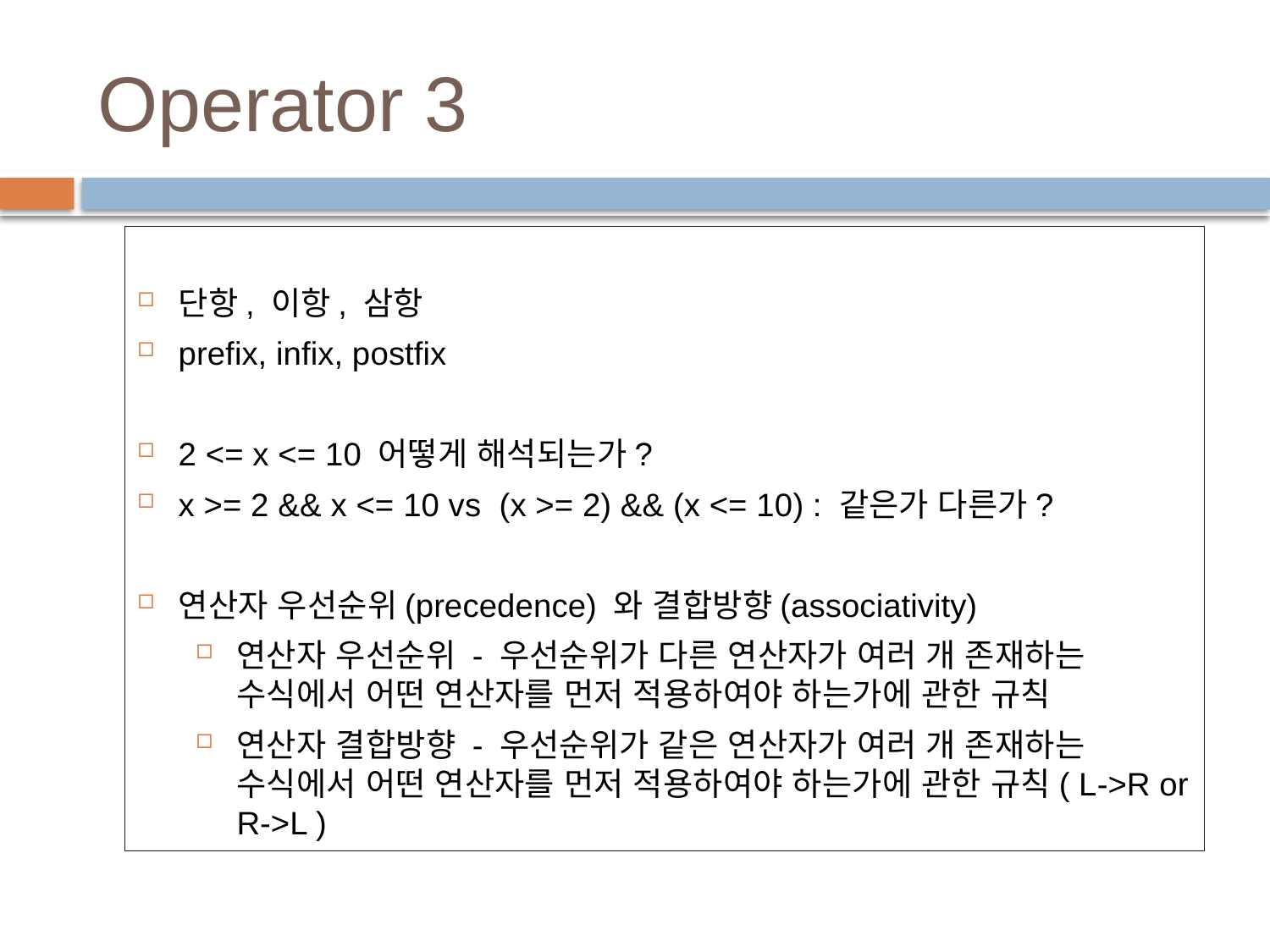

# Operator 3

단항, 이항, 삼항
prefix, infix, postfix

2 <= x <= 10 어떻게 해석되는가?
x >= 2 && x <= 10 vs  (x >= 2) && (x <= 10) : 같은가 다른가?

연산자 우선순위(precedence) 와 결합방향(associativity)
연산자 우선순위 - 우선순위가 다른 연산자가 여러 개 존재하는 수식에서 어떤 연산자를 먼저 적용하여야 하는가에 관한 규칙
연산자 결합방향 - 우선순위가 같은 연산자가 여러 개 존재하는 수식에서 어떤 연산자를 먼저 적용하여야 하는가에 관한 규칙( L->R or R->L )